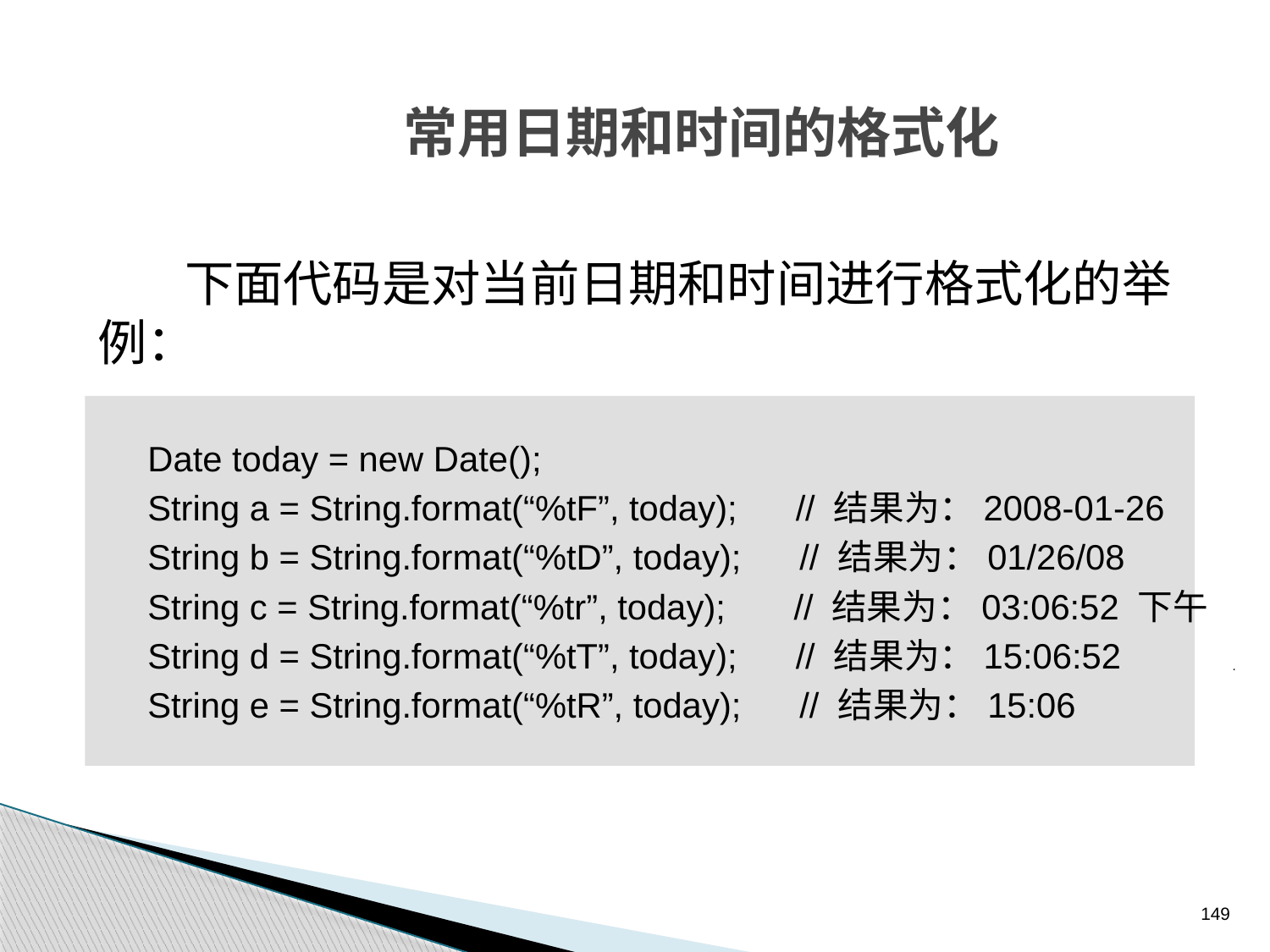

# 常用日期和时间的格式化

下面代码是对当前日期和时间进行格式化的举例：
Date today = new Date();
String a = String.format(“%tF”, today);      // 结果为：2008-01-26
String b = String.format(“%tD”, today);      // 结果为：01/26/08
String c = String.format(“%tr”, today);       // 结果为：03:06:52 下午
String d = String.format(“%tT”, today);      // 结果为：15:06:52
String e = String.format(“%tR”, today);      // 结果为：15:06

149